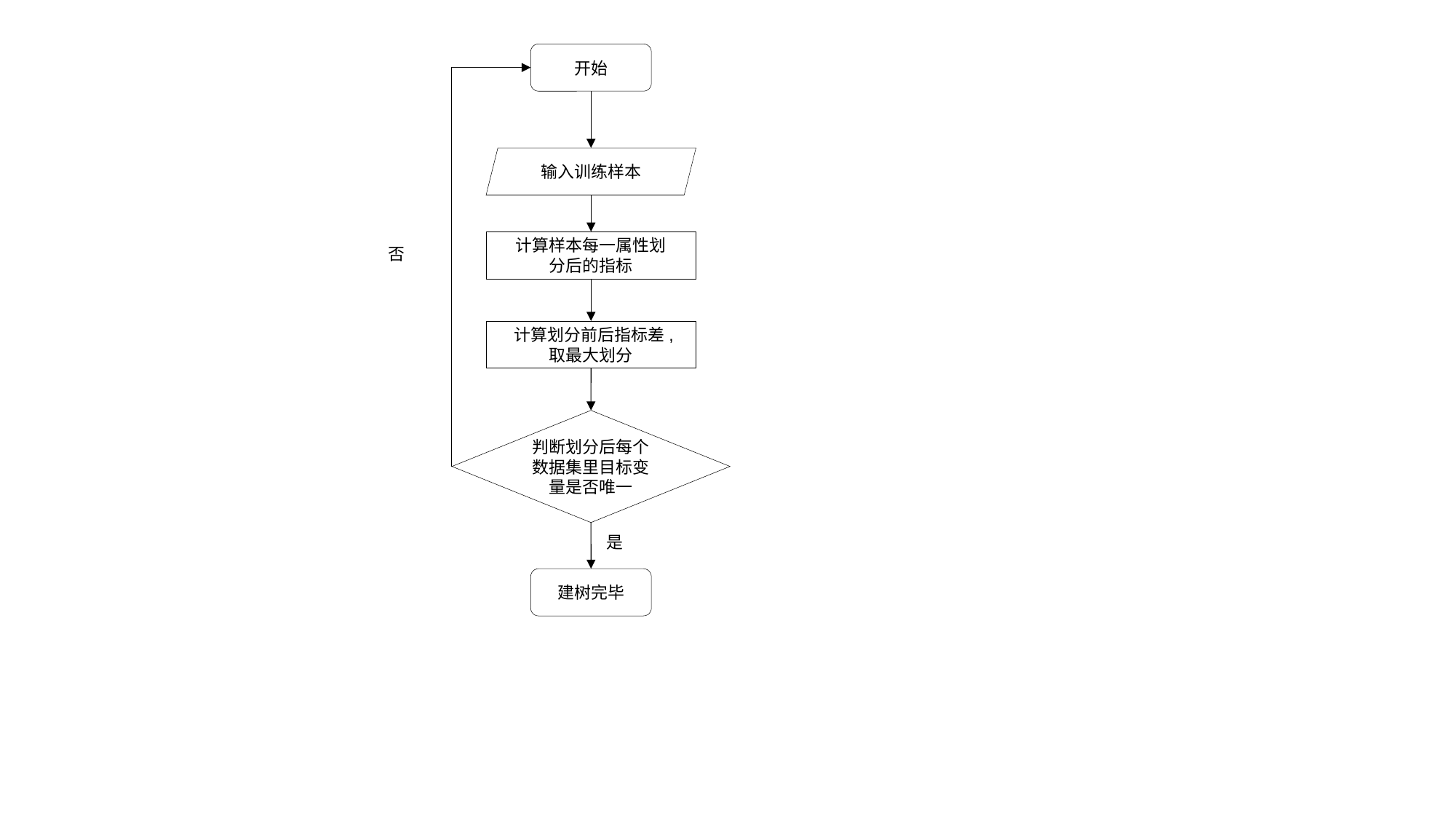

开始
输入训练样本
计算样本每一属性划分后的指标
否
计算划分前后指标差,取最大划分
判断划分后每个数据集里目标变量是否唯一
是
建树完毕